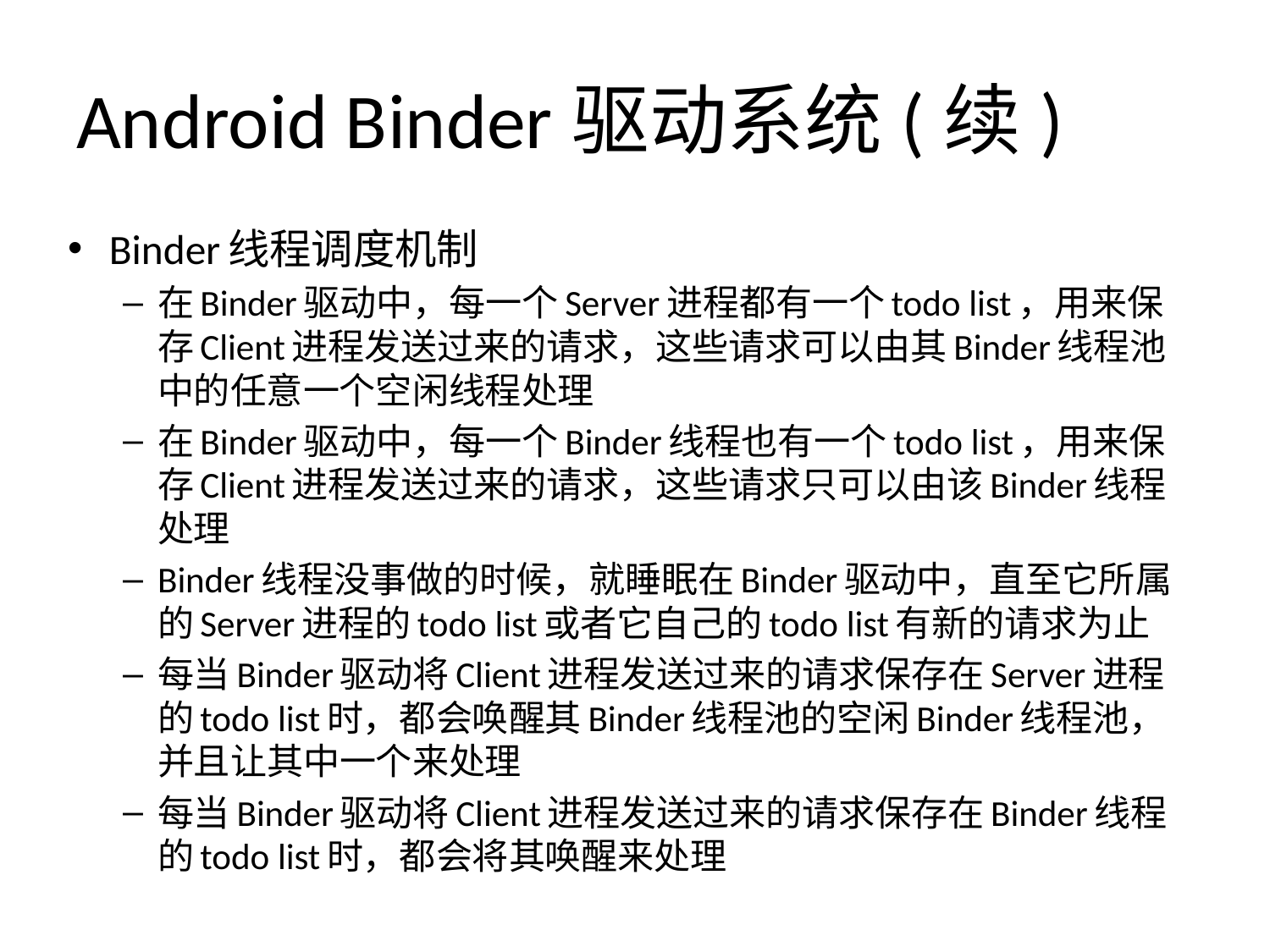

# Android Binder驱动系统(续)
Binder线程调度机制
在Binder驱动中，每一个Server进程都有一个todo list，用来保存Client进程发送过来的请求，这些请求可以由其Binder线程池中的任意一个空闲线程处理
在Binder驱动中，每一个Binder线程也有一个todo list，用来保存Client进程发送过来的请求，这些请求只可以由该Binder线程处理
Binder线程没事做的时候，就睡眠在Binder驱动中，直至它所属的Server进程的todo list或者它自己的todo list有新的请求为止
每当Binder驱动将Client进程发送过来的请求保存在Server进程的todo list时，都会唤醒其Binder线程池的空闲Binder线程池，并且让其中一个来处理
每当Binder驱动将Client进程发送过来的请求保存在Binder线程的todo list时，都会将其唤醒来处理